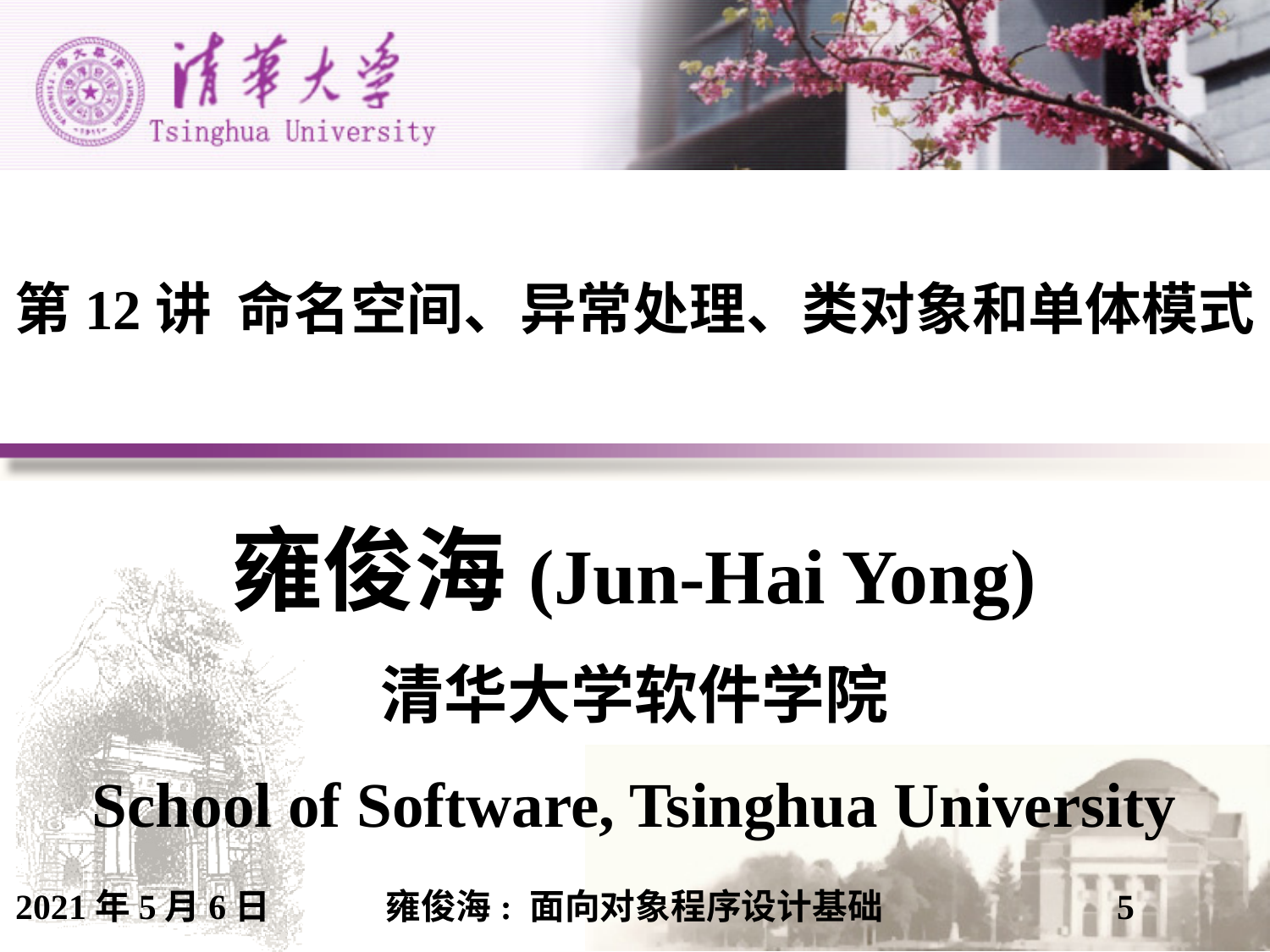

# 第12讲  命名空间、异常处理、类对象和单体模式
雍俊海(Jun-Hai Yong)
清华大学软件学院
School of Software, Tsinghua University
2021年5月6日
雍俊海: 面向对象程序设计基础
5